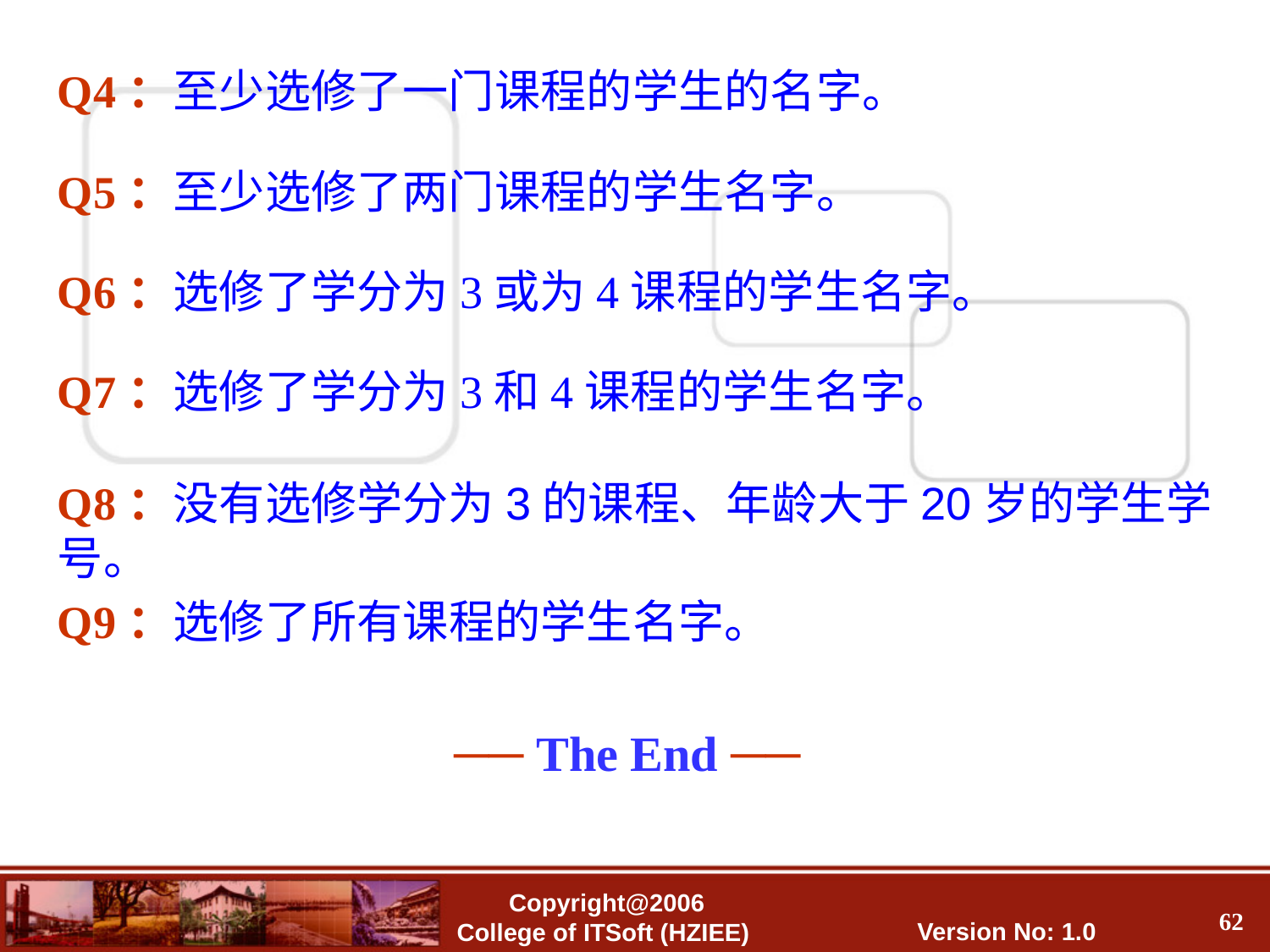

Q4：至少选修了一门课程的学生的名字。
Q5：至少选修了两门课程的学生名字。
Q6：选修了学分为3或为4课程的学生名字。
Q7：选修了学分为3和4课程的学生名字。
Q8：没有选修学分为3的课程、年龄大于20岁的学生学号。
Q9：选修了所有课程的学生名字。
── The End ──